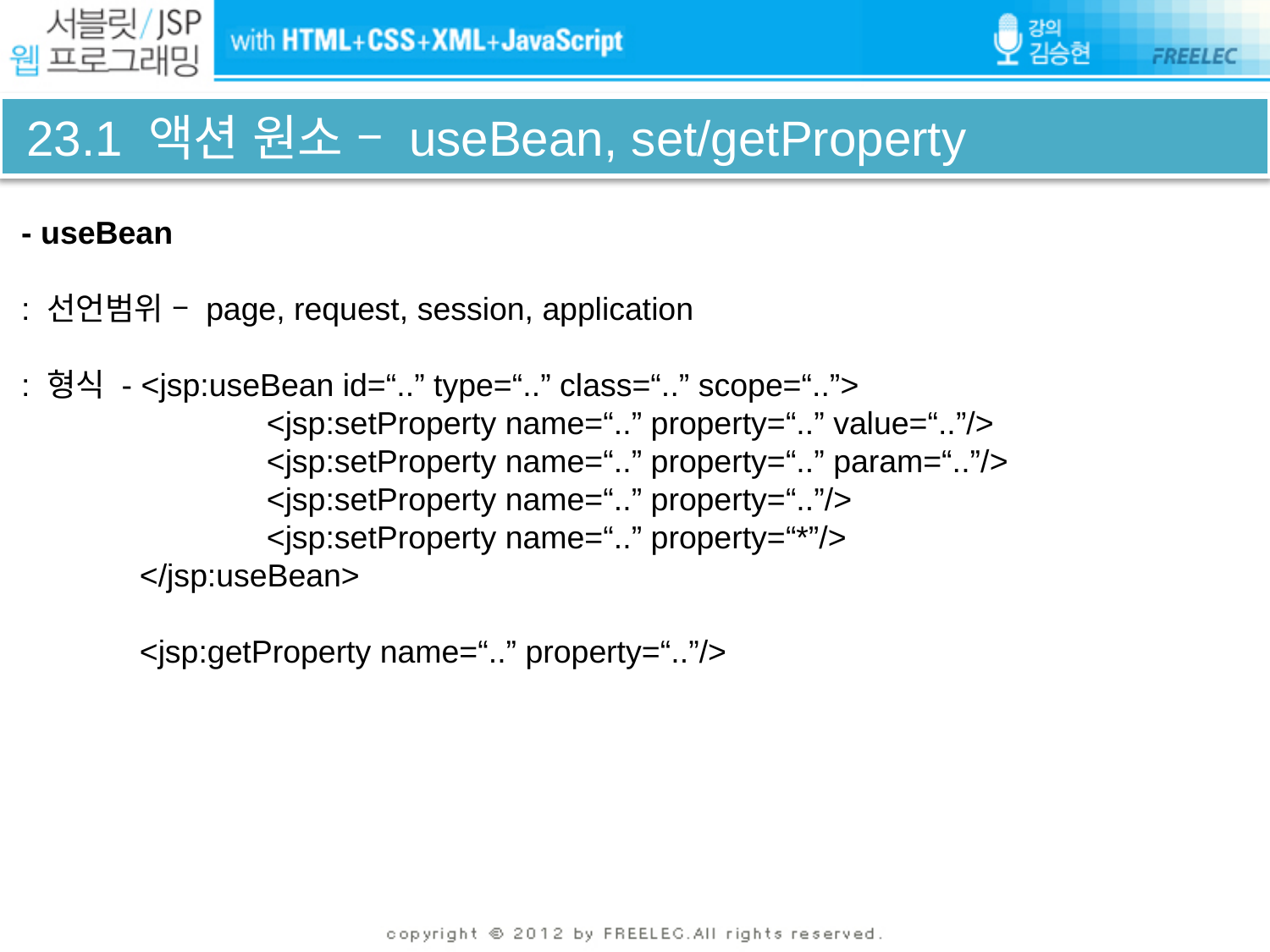

# 23.1 액션 원소 – useBean, set/getProperty
 - useBean

 : 선언범위 – page, request, session, application

 : 형식 - <jsp:useBean id=“..” type=“..” class=“..” scope=“..”>
		<jsp:setProperty name=“..” property=“..” value=“..”/>
		<jsp:setProperty name=“..” property=“..” param=“..”/>
		<jsp:setProperty name=“..” property=“..”/>
		<jsp:setProperty name=“..” property=“*”/>
	</jsp:useBean>

	<jsp:getProperty name=“..” property=“..”/>